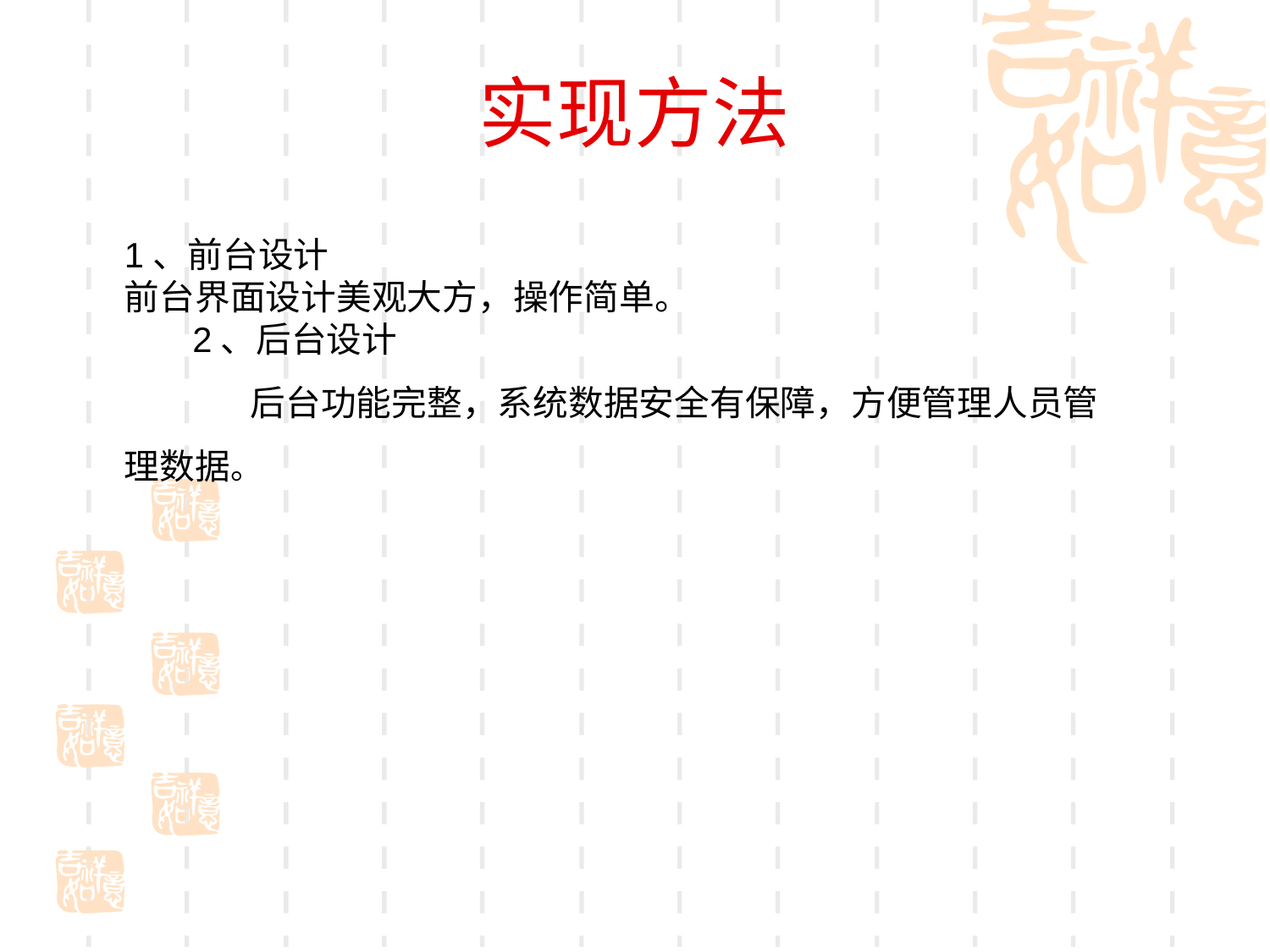

# 实现方法
1、前台设计前台界面设计美观大方，操作简单。       2、后台设计      后台功能完整，系统数据安全有保障，方便管理人员管理数据。